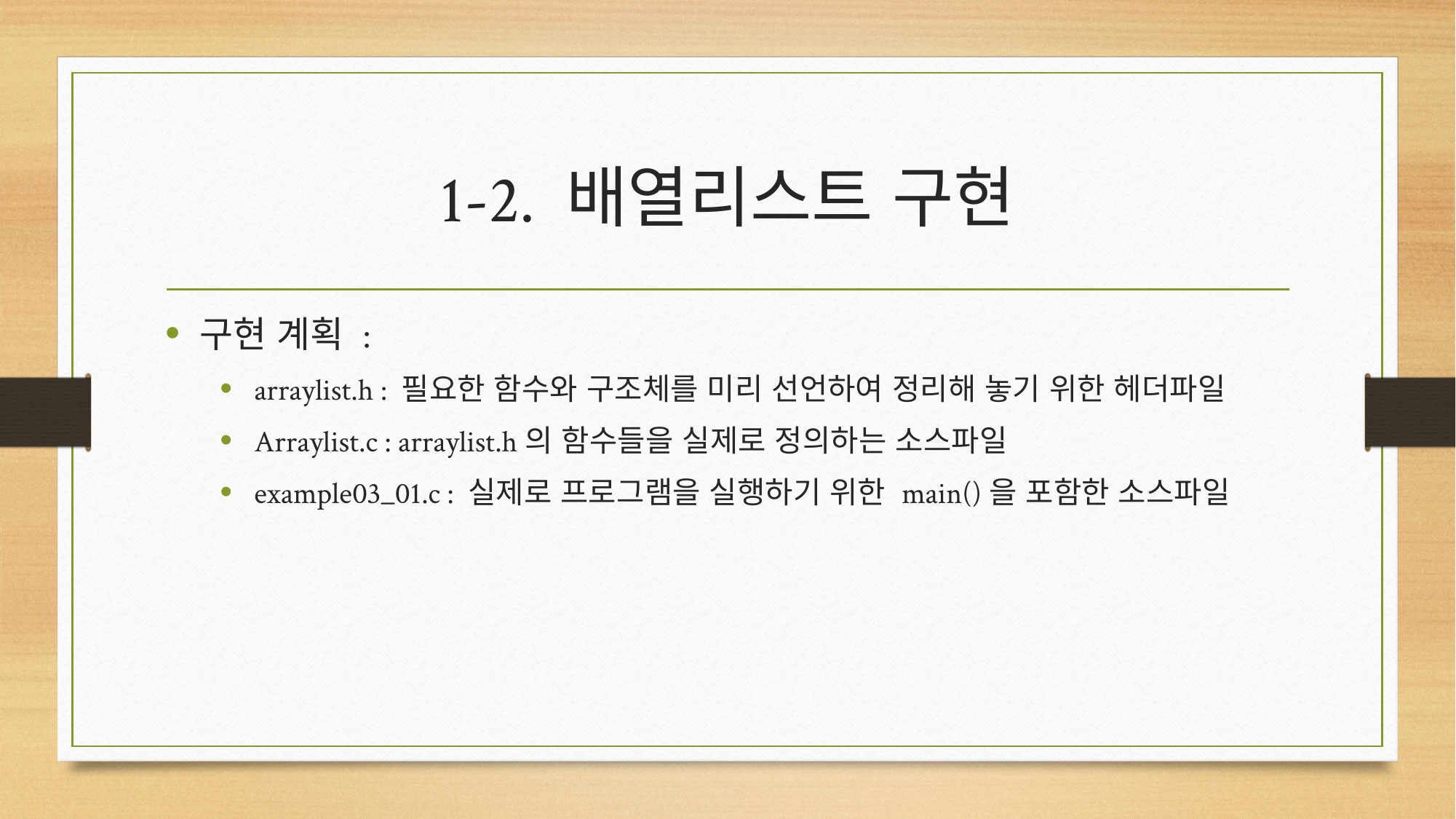

# 1-2. 배열리스트 구현
구현 계획 :
arraylist.h : 필요한 함수와 구조체를 미리 선언하여 정리해 놓기 위한 헤더파일
Arraylist.c : arraylist.h의 함수들을 실제로 정의하는 소스파일
example03_01.c : 실제로 프로그램을 실행하기 위한 main()을 포함한 소스파일